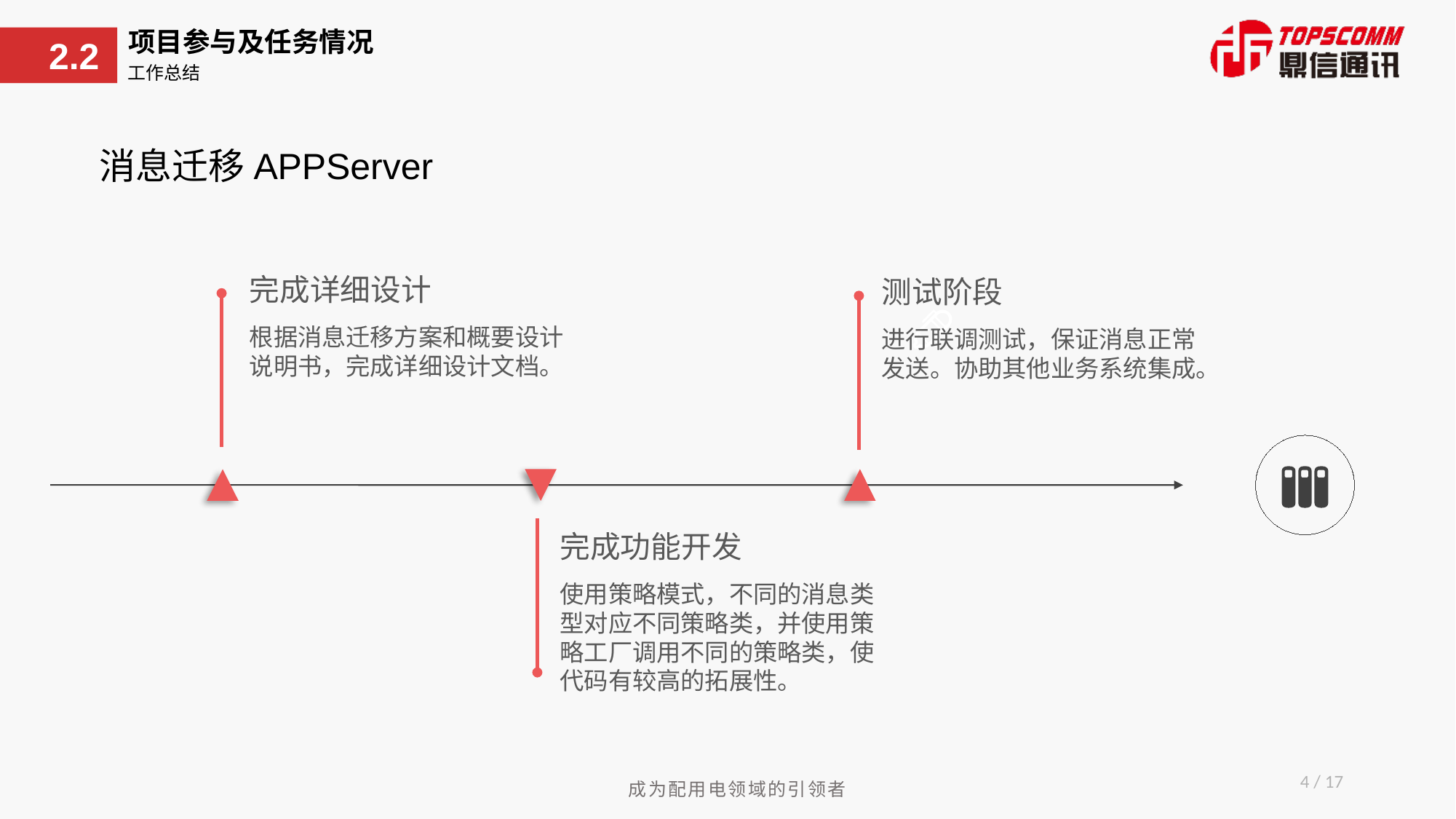

项目参与及任务情况

2.2
工作总结
消息迁移APPServer
完成详细设计
根据消息迁移方案和概要设计说明书，完成详细设计文档。
测试阶段
进行联调测试，保证消息正常发送。协助其他业务系统集成。

完成功能开发
使用策略模式，不同的消息类型对应不同策略类，并使用策略工厂调用不同的策略类，使代码有较高的拓展性。
4 / 17